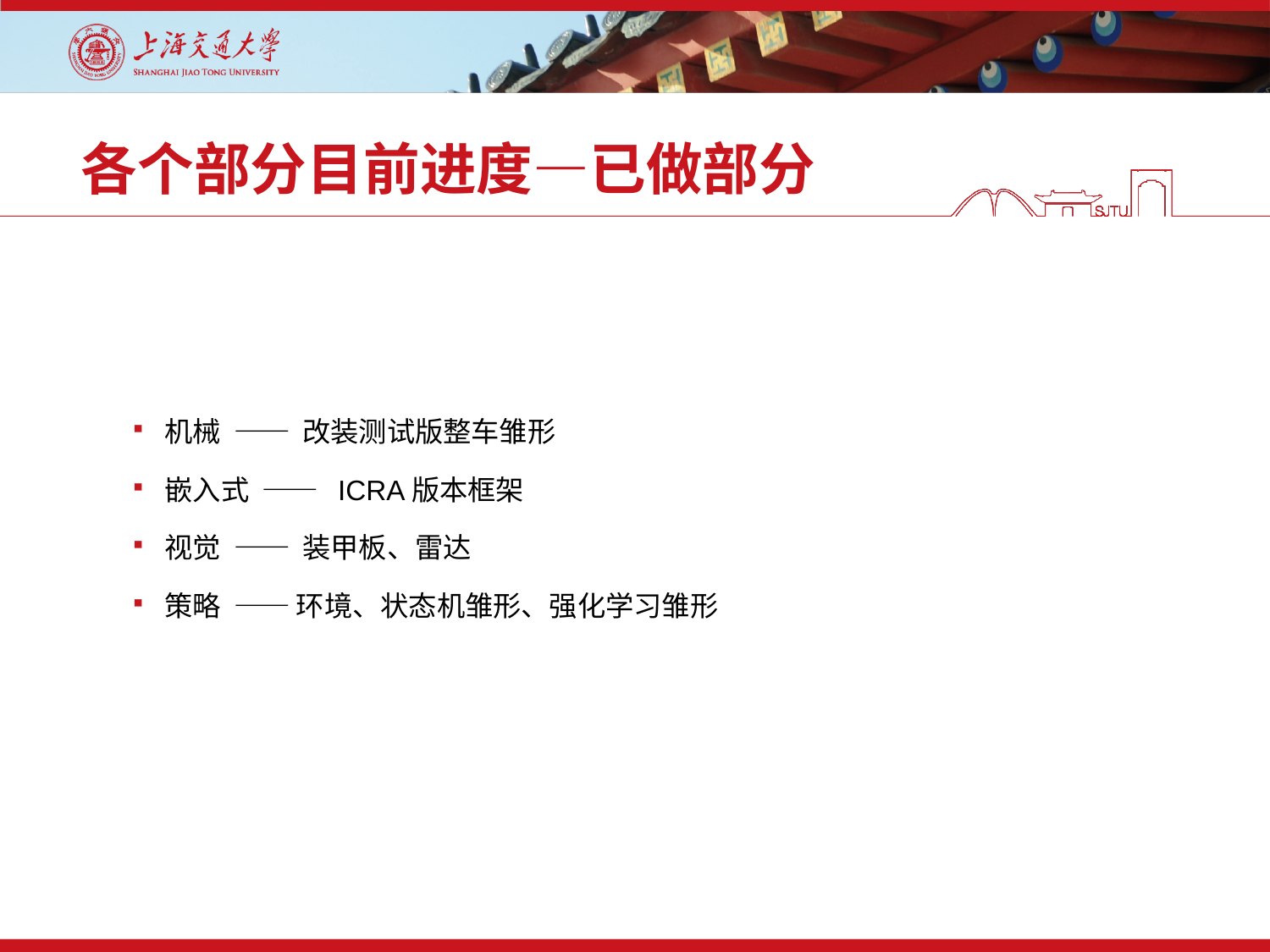

# 各个部分目前进度—已做部分

机械  ——  改装测试版整车雏形
嵌入式  ——  ICRA版本框架
视觉  ——  装甲板、雷达
策略  —— 环境、状态机雏形、强化学习雏形